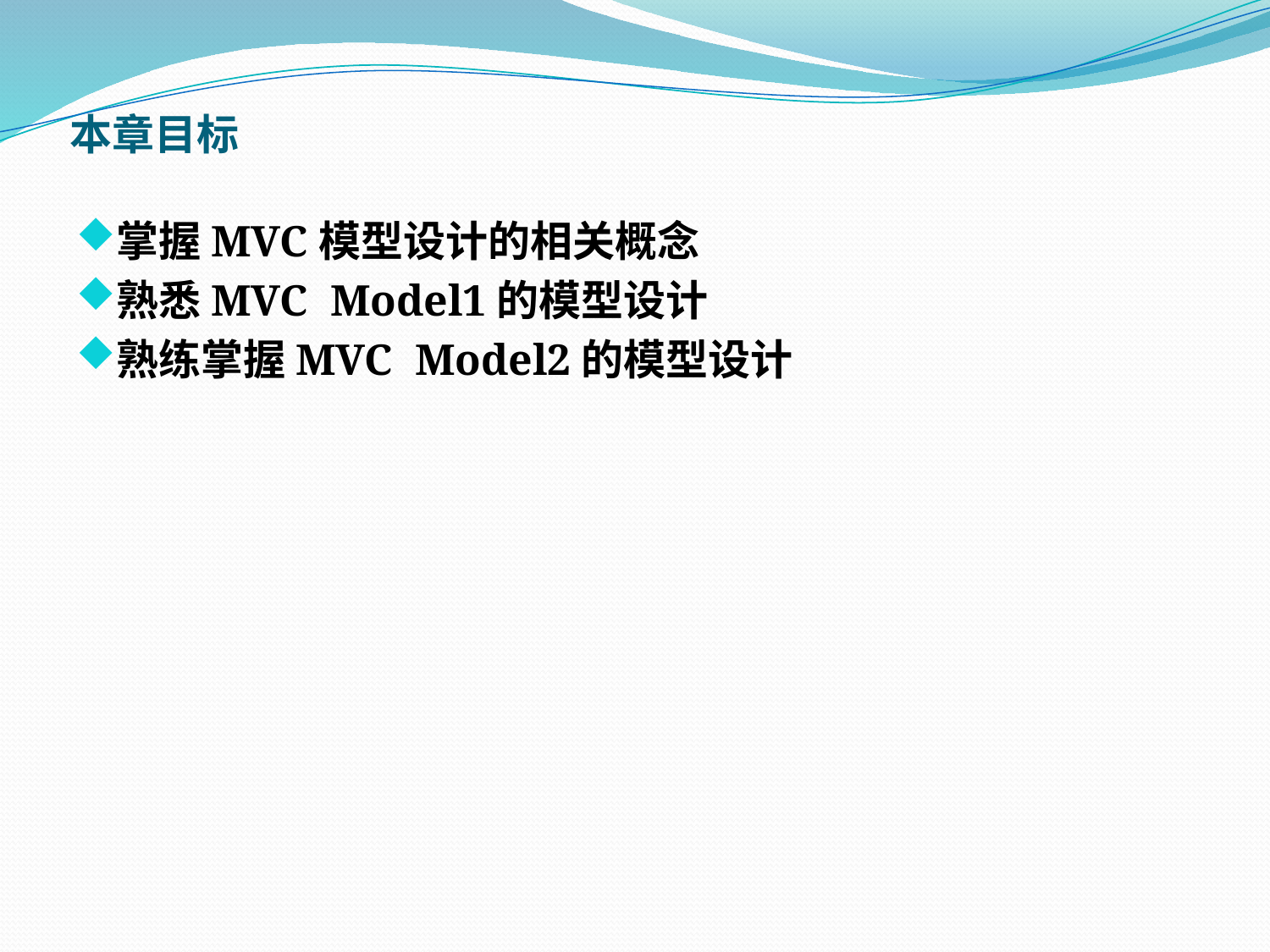

# 本章目标
掌握MVC模型设计的相关概念
熟悉MVC  Model1的模型设计
熟练掌握MVC  Model2的模型设计